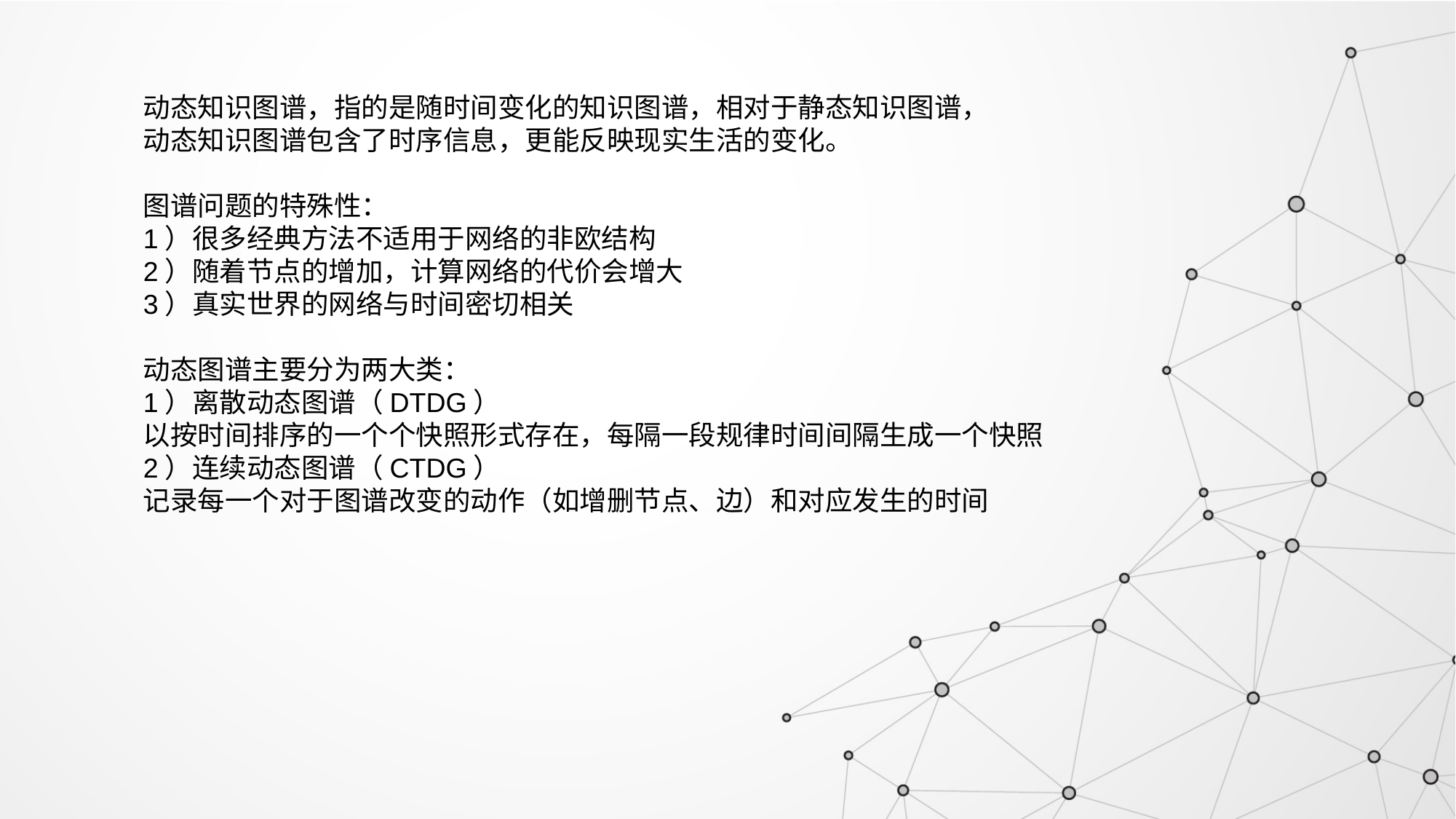

动态知识图谱，指的是随时间变化的知识图谱，相对于静态知识图谱，
动态知识图谱包含了时序信息，更能反映现实生活的变化。

图谱问题的特殊性：
1）很多经典方法不适用于网络的非欧结构
2）随着节点的增加，计算网络的代价会增大
3）真实世界的网络与时间密切相关

动态图谱主要分为两大类：
1）离散动态图谱（DTDG）
以按时间排序的一个个快照形式存在，每隔一段规律时间间隔生成一个快照
2）连续动态图谱（CTDG）
记录每一个对于图谱改变的动作（如增删节点、边）和对应发生的时间